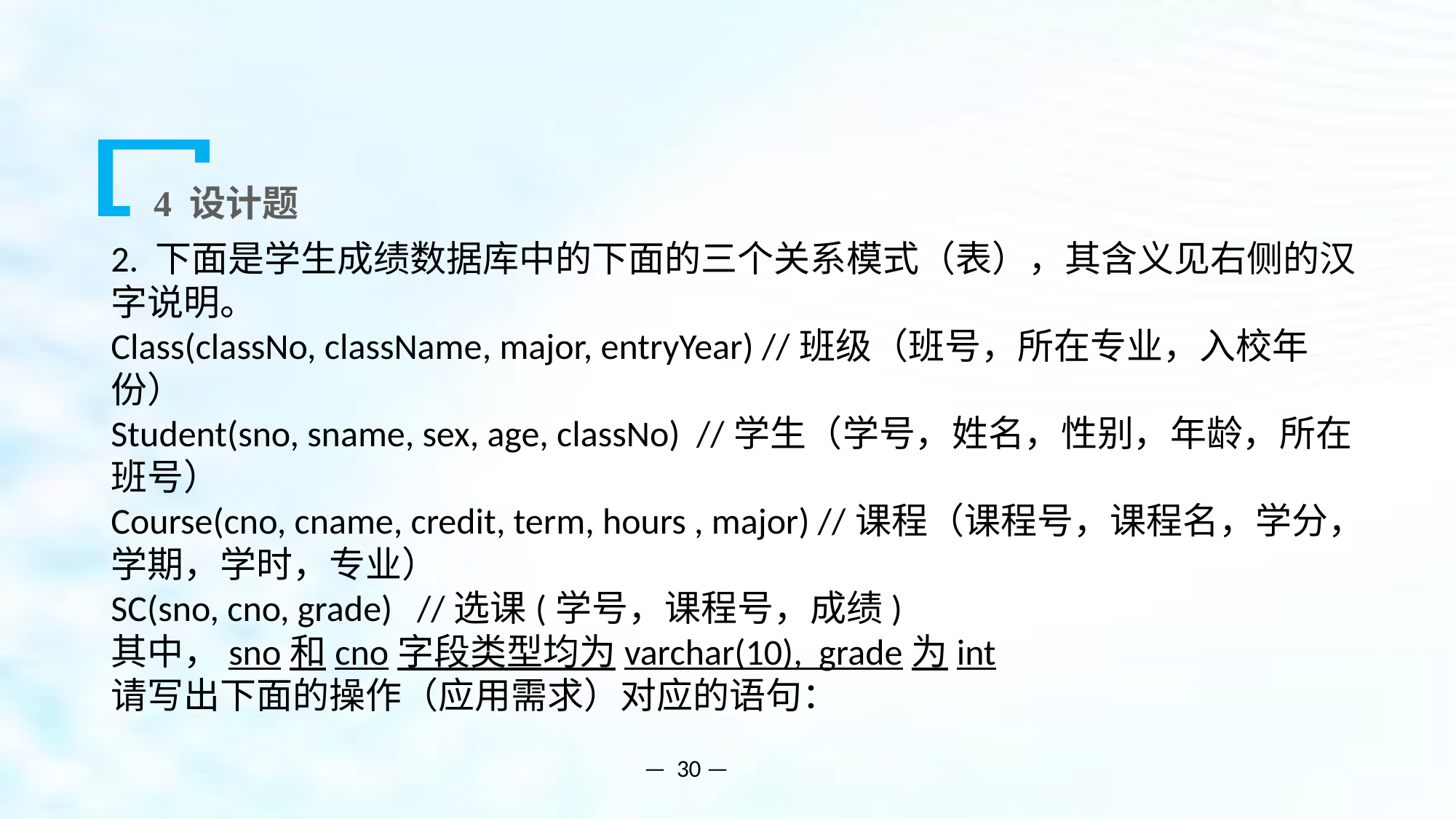

4 设计题
2. 下面是学生成绩数据库中的下面的三个关系模式（表），其含义见右侧的汉字说明。
Class(classNo, className, major, entryYear) //班级（班号，所在专业，入校年份）
Student(sno, sname, sex, age, classNo)  //学生（学号，姓名，性别，年龄，所在班号）
Course(cno, cname, credit, term, hours , major) //课程（课程号，课程名，学分，学期，学时，专业）
SC(sno, cno, grade)   //选课(学号，课程号，成绩)
其中，sno和cno字段类型均为varchar(10),  grade为int
请写出下面的操作（应用需求）对应的语句：